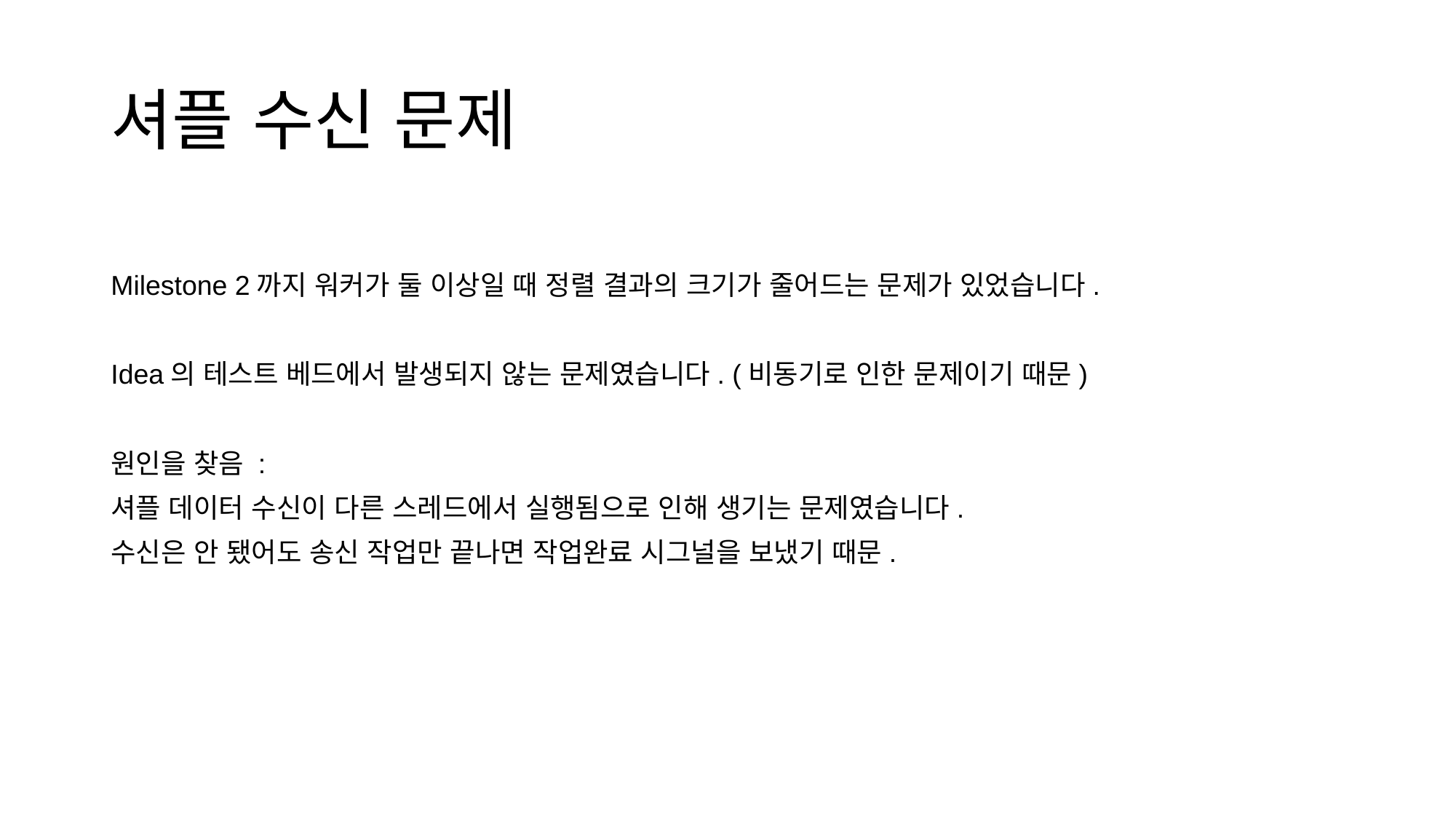

# 셔플 수신 문제

Milestone 2까지 워커가 둘 이상일 때 정렬 결과의 크기가 줄어드는 문제가 있었습니다.

Idea의 테스트 베드에서 발생되지 않는 문제였습니다. (비동기로 인한 문제이기 때문)

원인을 찾음 :
셔플 데이터 수신이 다른 스레드에서 실행됨으로 인해 생기는 문제였습니다.
수신은 안 됐어도 송신 작업만 끝나면 작업완료 시그널을 보냈기 때문.